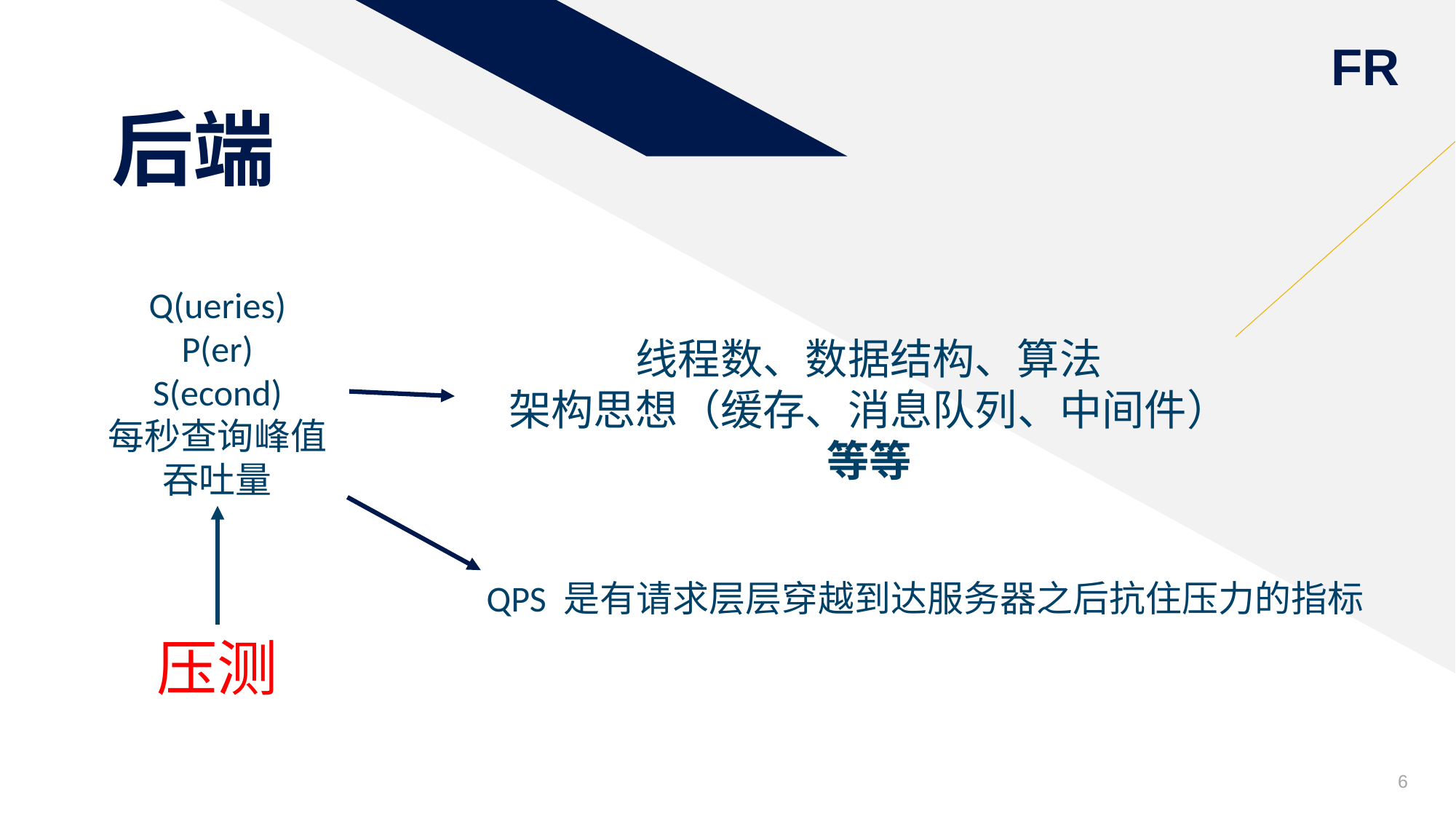

# 后端
Q(ueries)
P(er)
S(econd)
每秒查询峰值
吞吐量
线程数、数据结构、算法
架构思想（缓存、消息队列、中间件）
等等
QPS 是有请求层层穿越到达服务器之后抗住压力的指标
压测
6